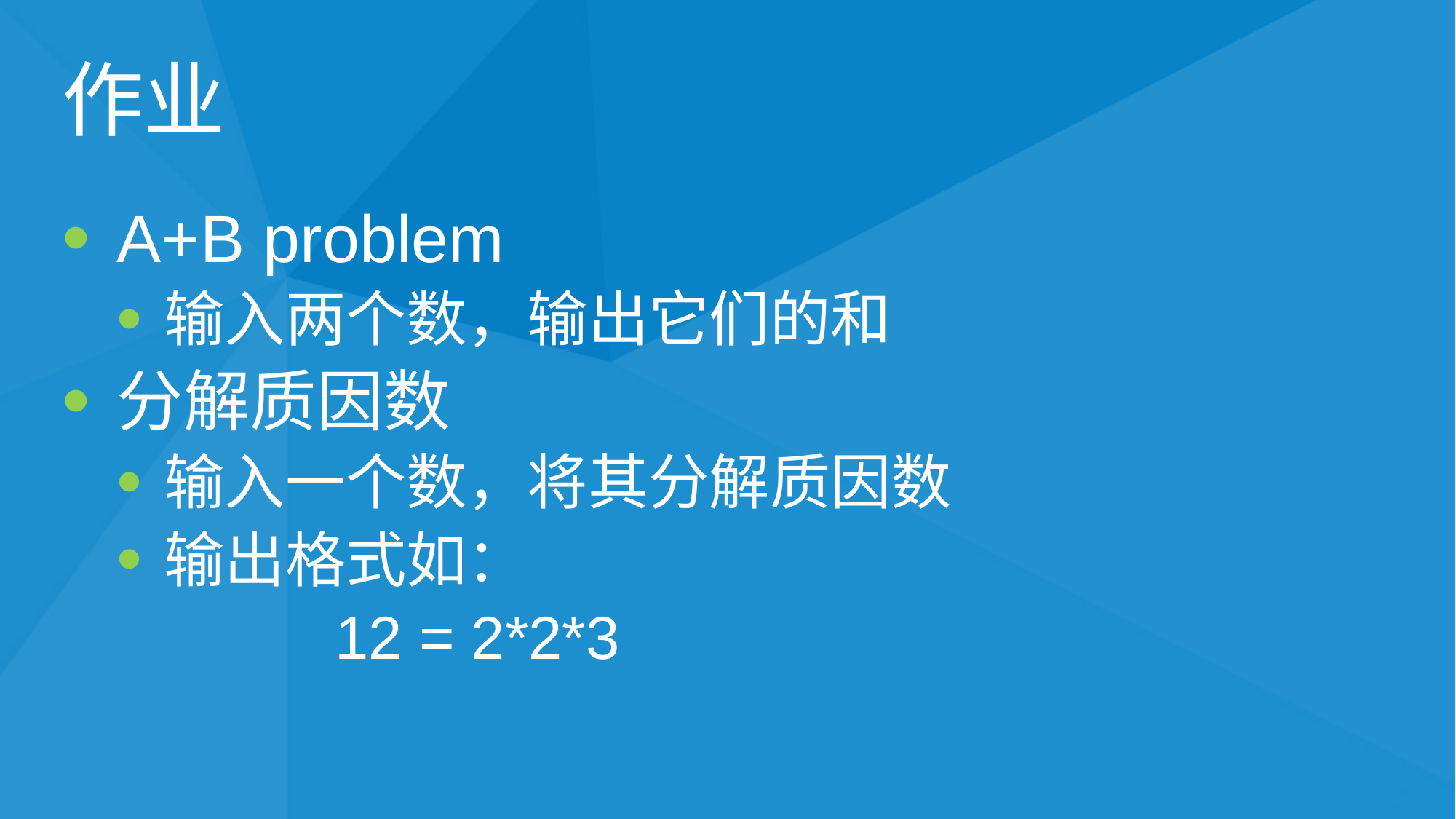

# 作业
A+B problem
输入两个数，输出它们的和
分解质因数
输入一个数，将其分解质因数
输出格式如：
		12 = 2*2*3